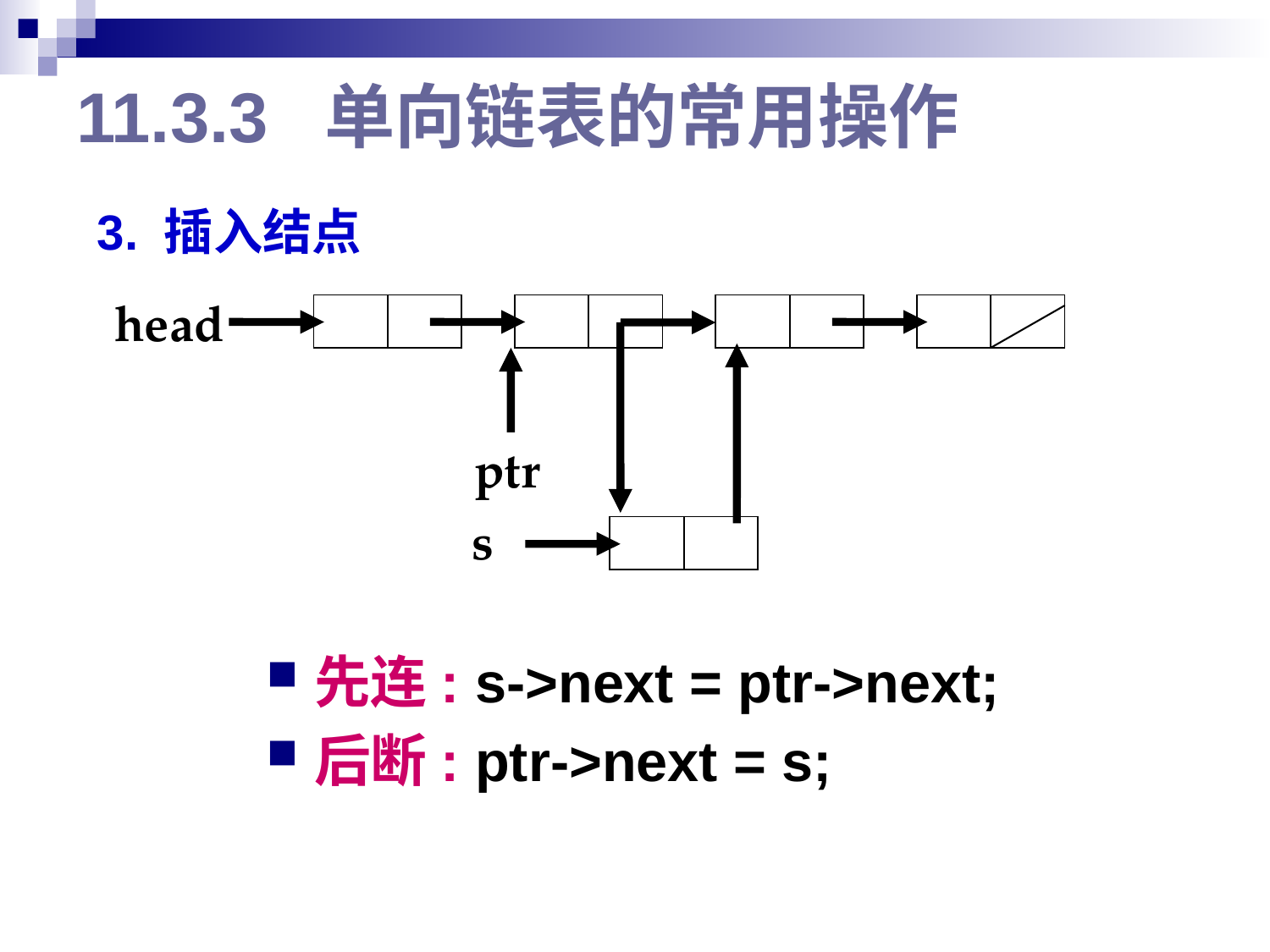

# 11.3.3  单向链表的常用操作
3. 插入结点

head

ptr

s

先连: s->next = ptr->next;
后断: ptr->next = s;